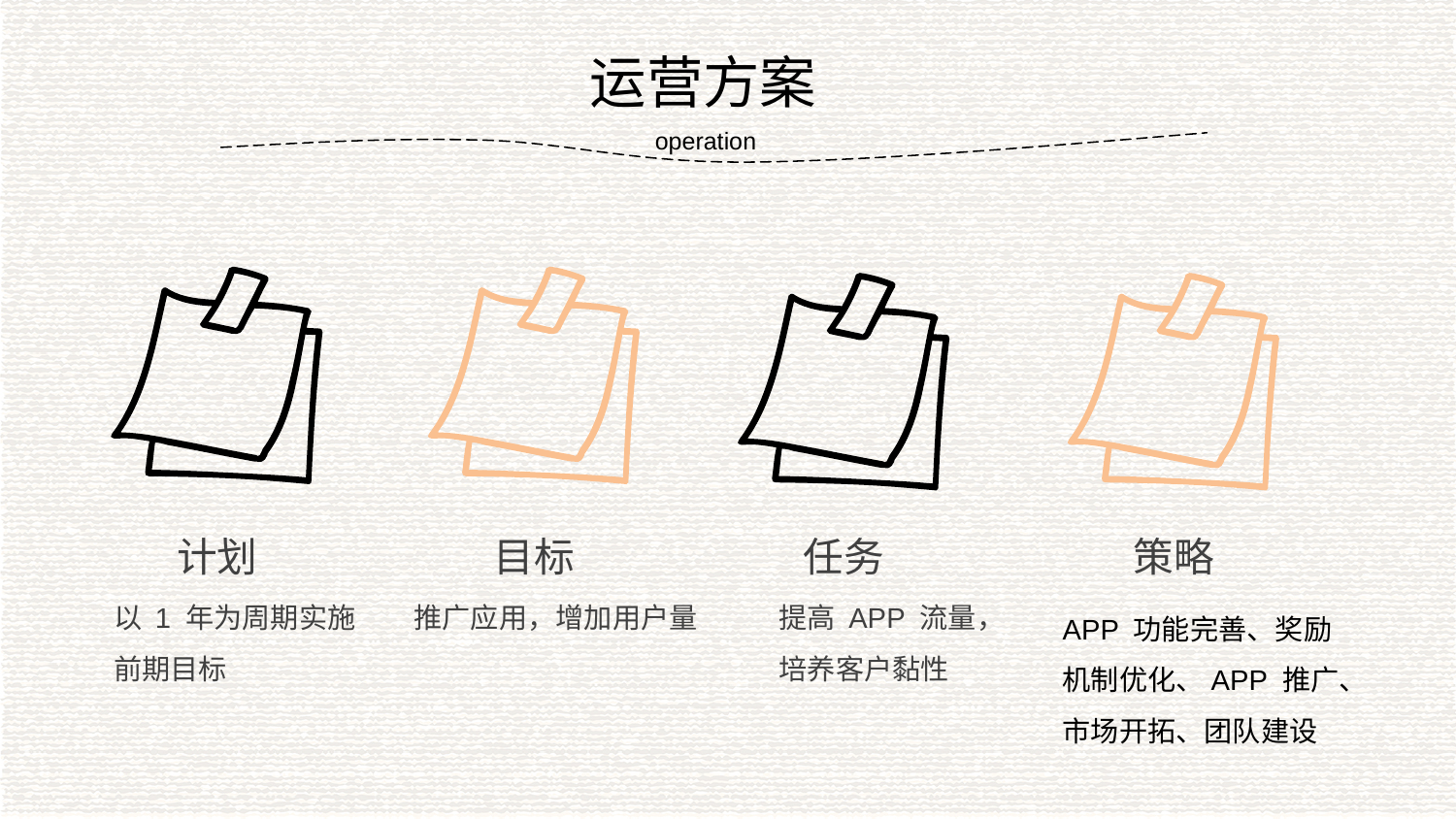

运营方案
operation

计划
目标
任务
策略
以 1 年为周期实施前期目标
推广应用，增加用户量
提高 APP 流量，培养客户黏性
APP 功能完善、奖励机制优化、APP 推广、市场开拓、团队建设